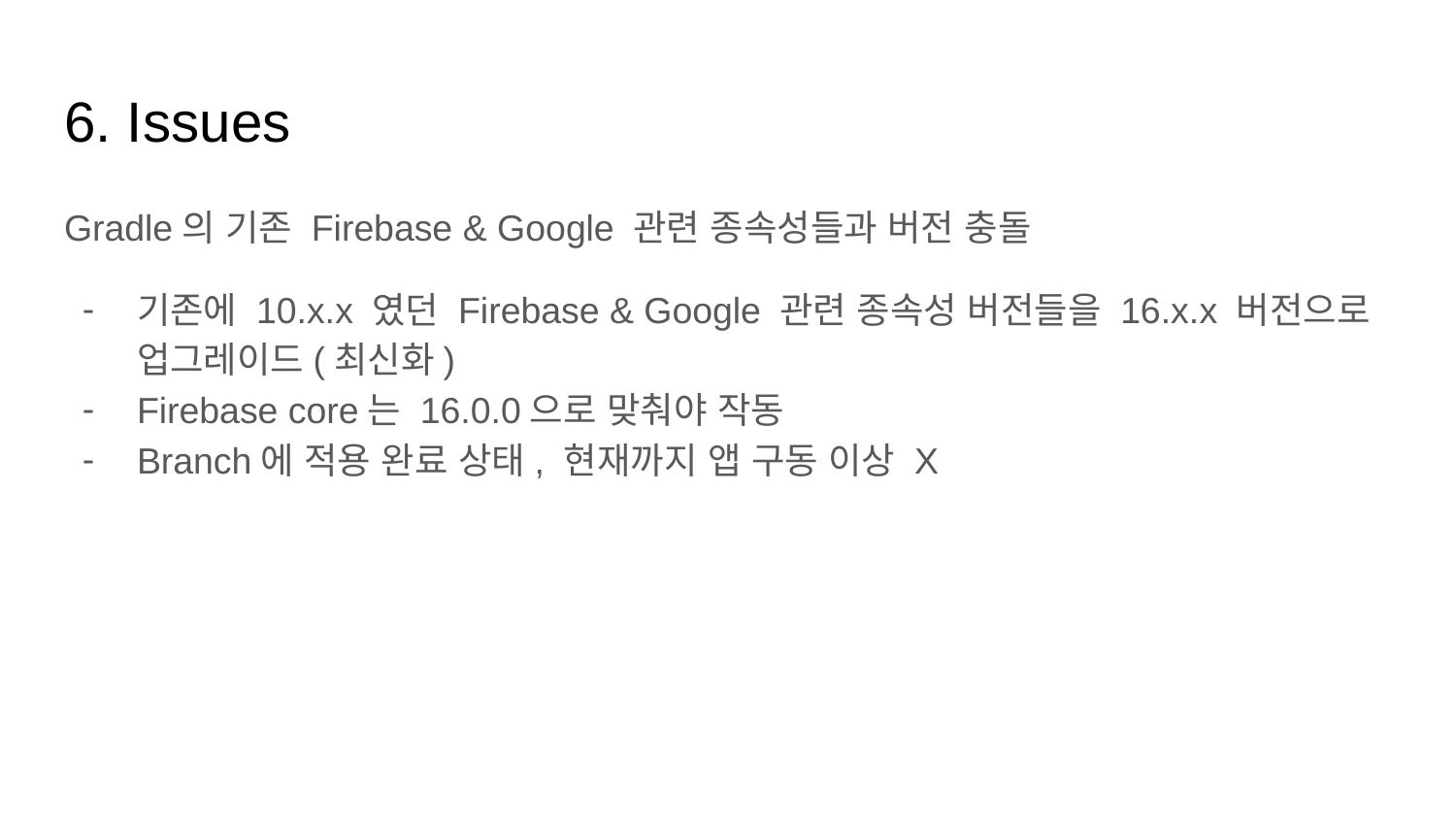

# 6. Issues
Gradle의 기존 Firebase & Google 관련 종속성들과 버전 충돌
기존에 10.x.x 였던 Firebase & Google 관련 종속성 버전들을 16.x.x 버전으로 업그레이드(최신화)
Firebase core는 16.0.0으로 맞춰야 작동
Branch에 적용 완료 상태, 현재까지 앱 구동 이상 X